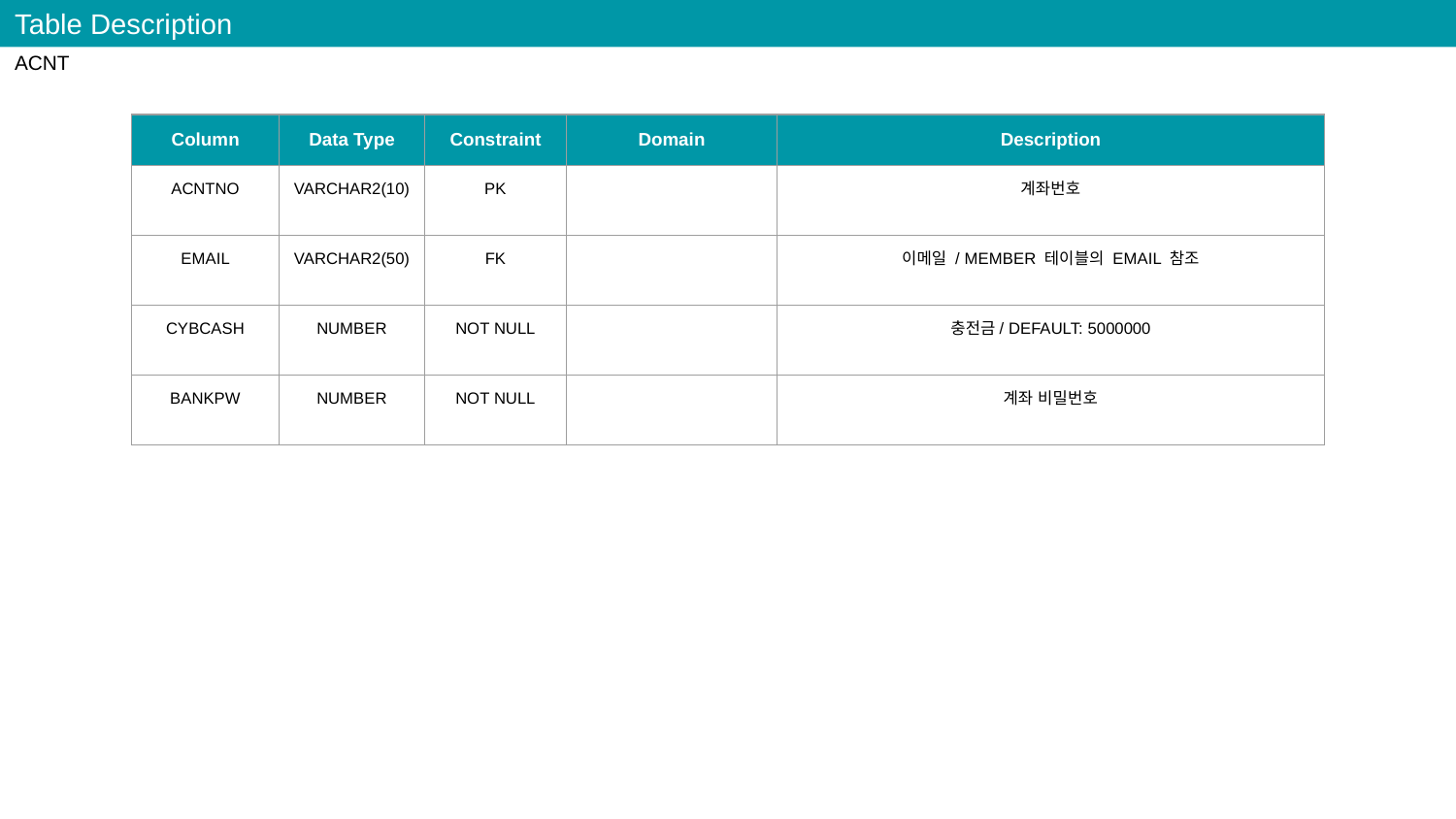

Table Description
ACNT
| Column | Data Type | Constraint | Domain | Description |
| --- | --- | --- | --- | --- |
| ACNTNO | VARCHAR2(10) | PK |  | 계좌번호 |
| EMAIL | VARCHAR2(50) | FK |  | 이메일 / MEMBER 테이블의 EMAIL 참조 |
| CYBCASH | NUMBER | NOT NULL |  | 충전금/ DEFAULT: 5000000 |
| BANKPW | NUMBER | NOT NULL |  | 계좌 비밀번호 |